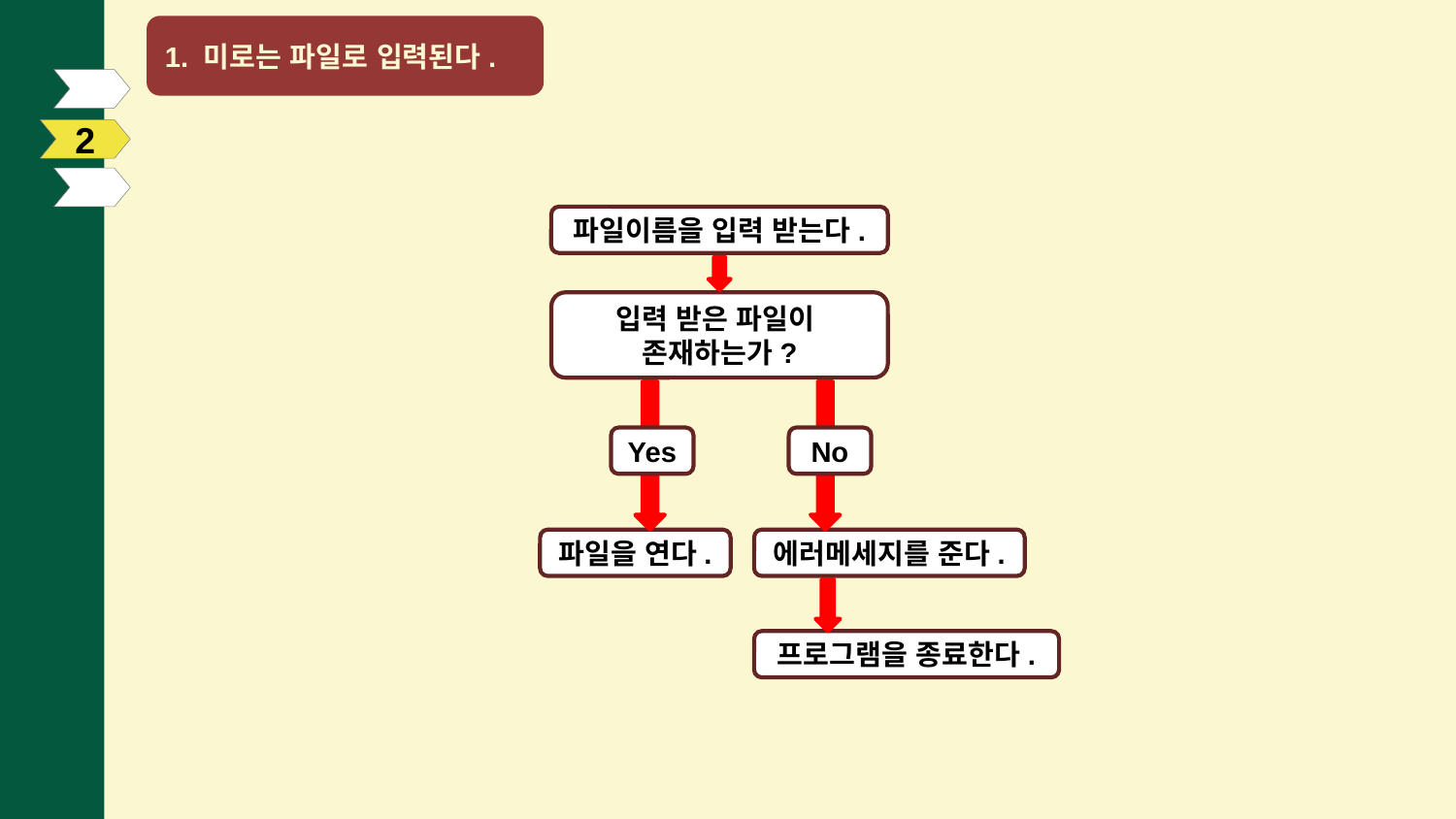

1. 미로는 파일로 입력된다.
01

2

파일이름을 입력 받는다.

입력 받은 파일이
존재하는가?

No
Yes
에러메세지를 준다.
파일을 연다.

프로그램을 종료한다.